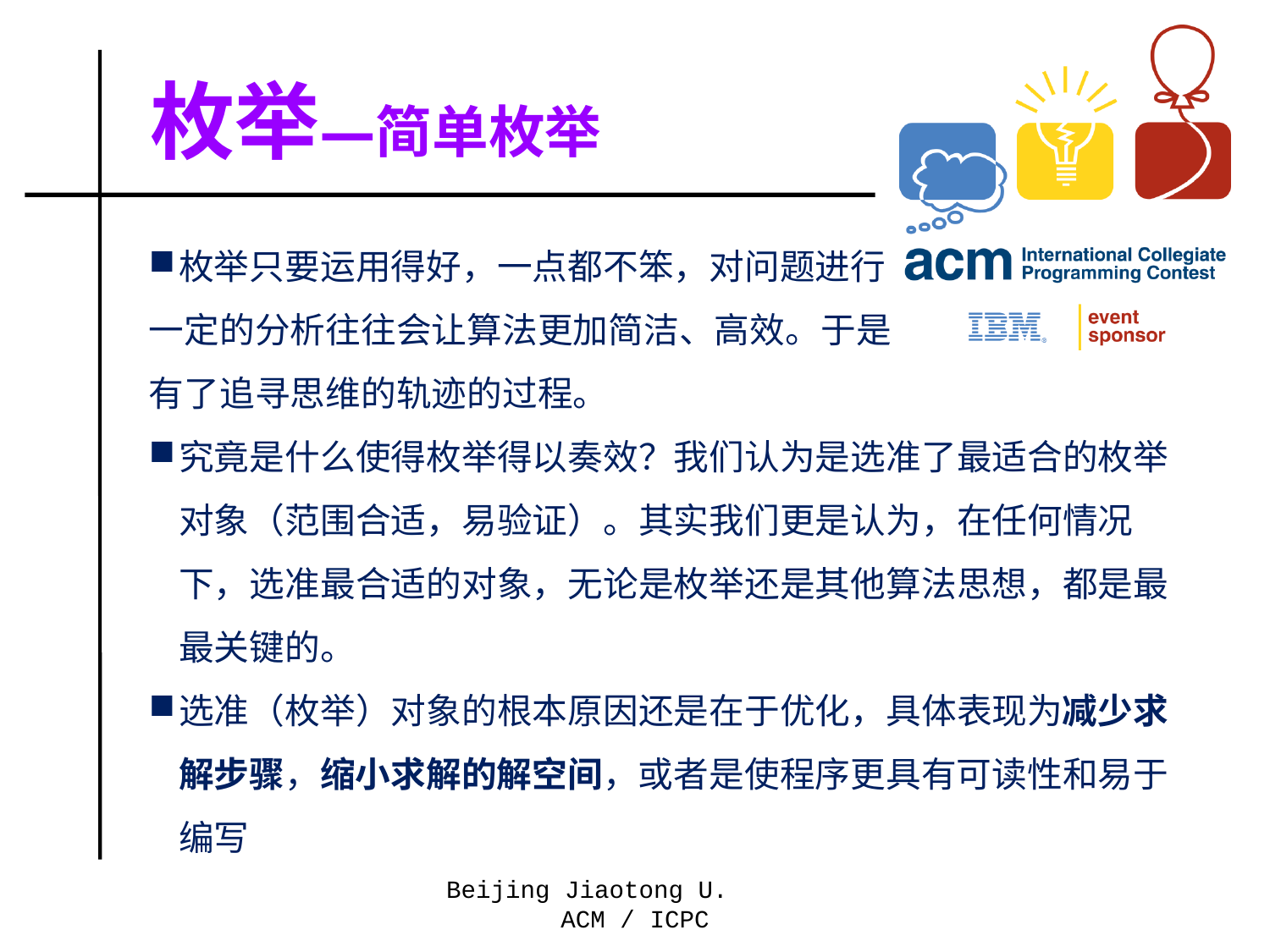

枚举—简单枚举
# 枚举只要运用得好，一点都不笨，对问题进行
一定的分析往往会让算法更加简洁、高效。于是
有了追寻思维的轨迹的过程。
究竟是什么使得枚举得以奏效？我们认为是选准了最适合的枚举对象（范围合适，易验证）。其实我们更是认为，在任何情况下，选准最合适的对象，无论是枚举还是其他算法思想，都是最最关键的。
选准（枚举）对象的根本原因还是在于优化，具体表现为减少求解步骤，缩小求解的解空间，或者是使程序更具有可读性和易于编写